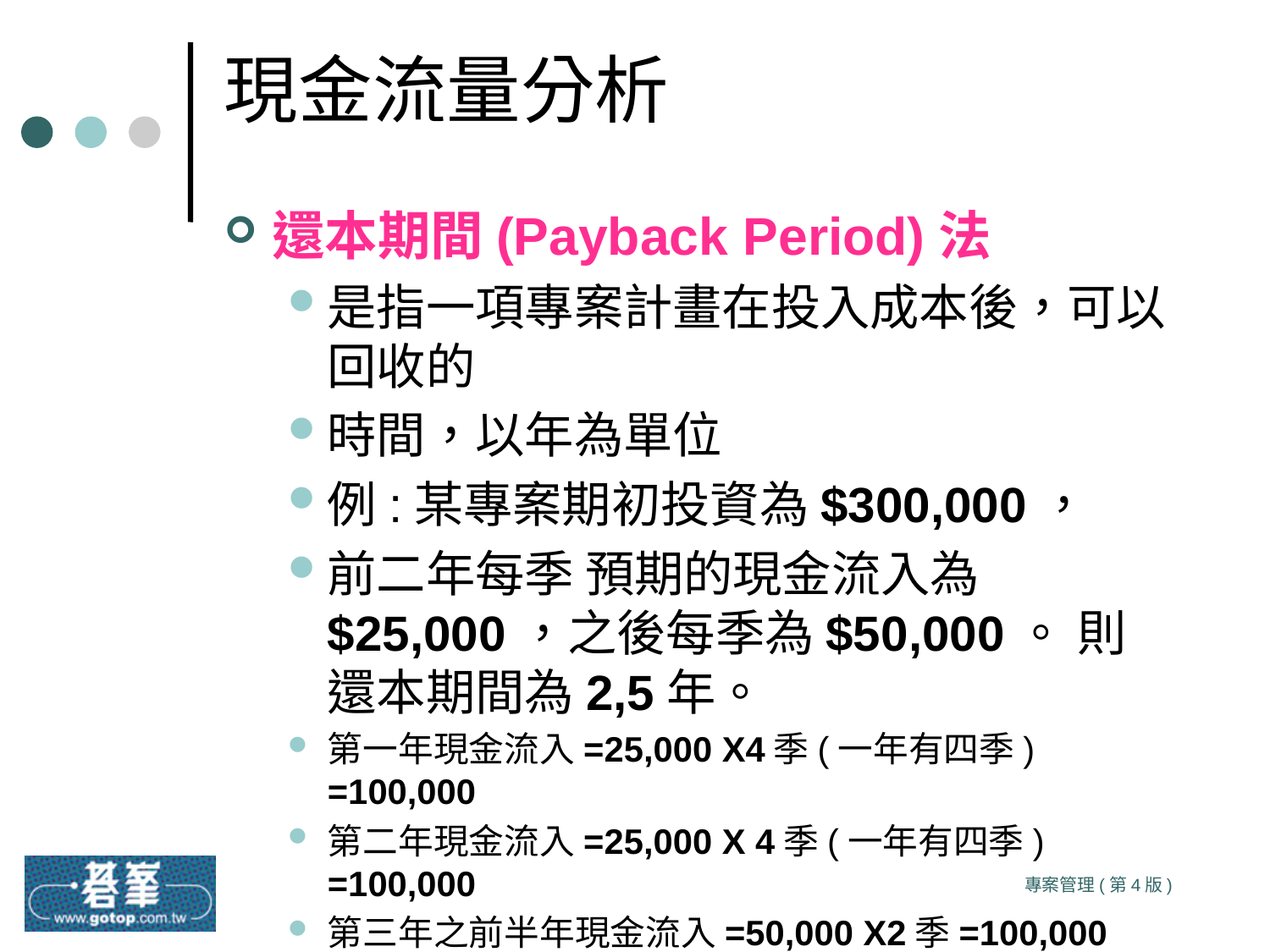

# 現金流量分析
還本期間(Payback Period)法
是指一項專案計畫在投入成本後，可以回收的
時間，以年為單位
例:某專案期初投資為$300,000，
前二年每季 預期的現金流入為$25,000，之後每季為$50,000。 則還本期間為2,5年。
第一年現金流入=25,000 X4季(一年有四季) =100,000
第二年現金流入=25,000 X 4季(一年有四季) =100,000
第三年之前半年現金流入=50,000 X2季=100,000

專案管理(第4版)